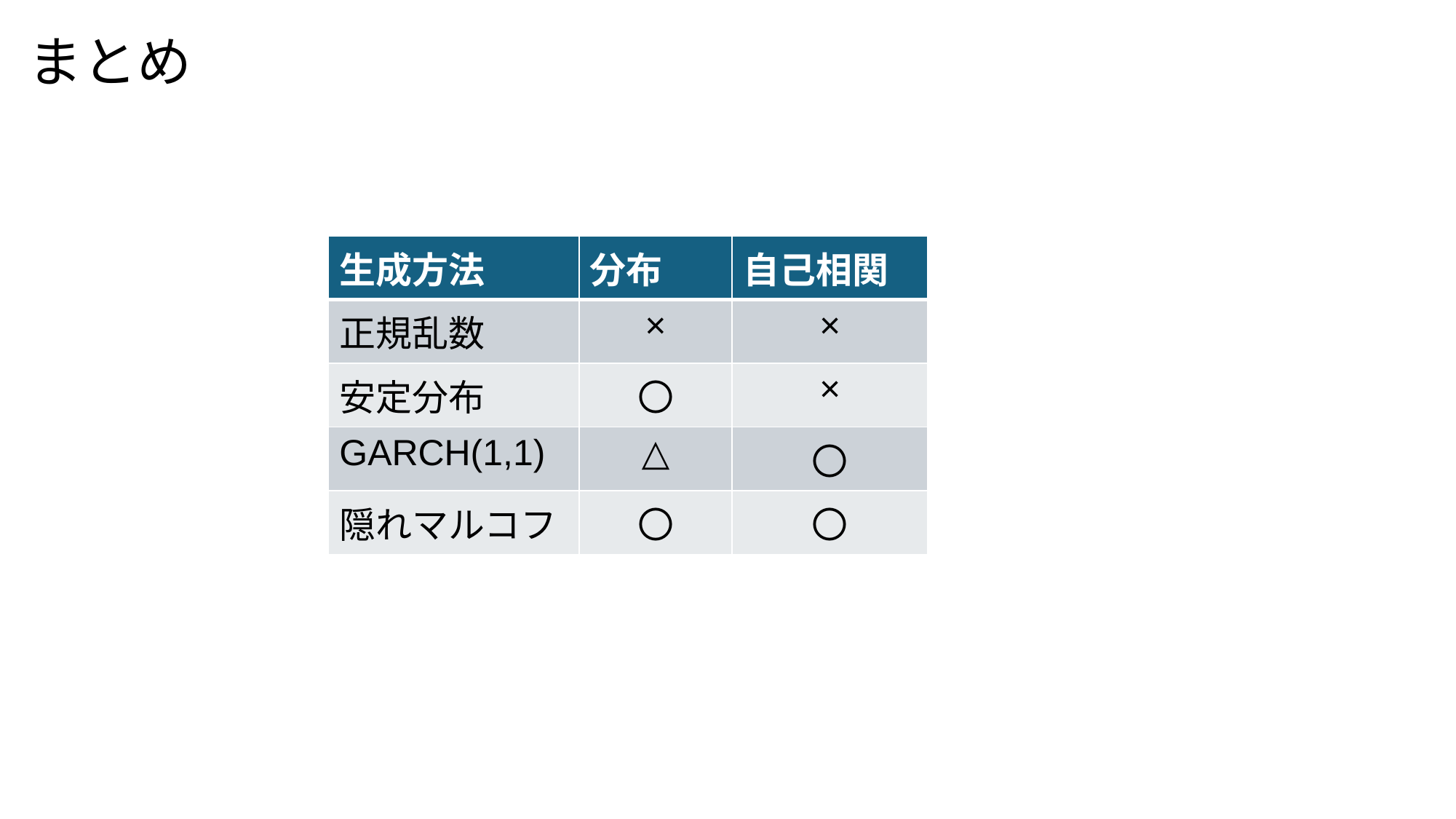

# まとめ
| 生成方法 | 分布 | 自己相関 |
| --- | --- | --- |
| 正規乱数 | × | × |
| 安定分布 | 〇 | × |
| GARCH(1,1) | △ | 〇 |
| 隠れマルコフ | 〇 | 〇 |